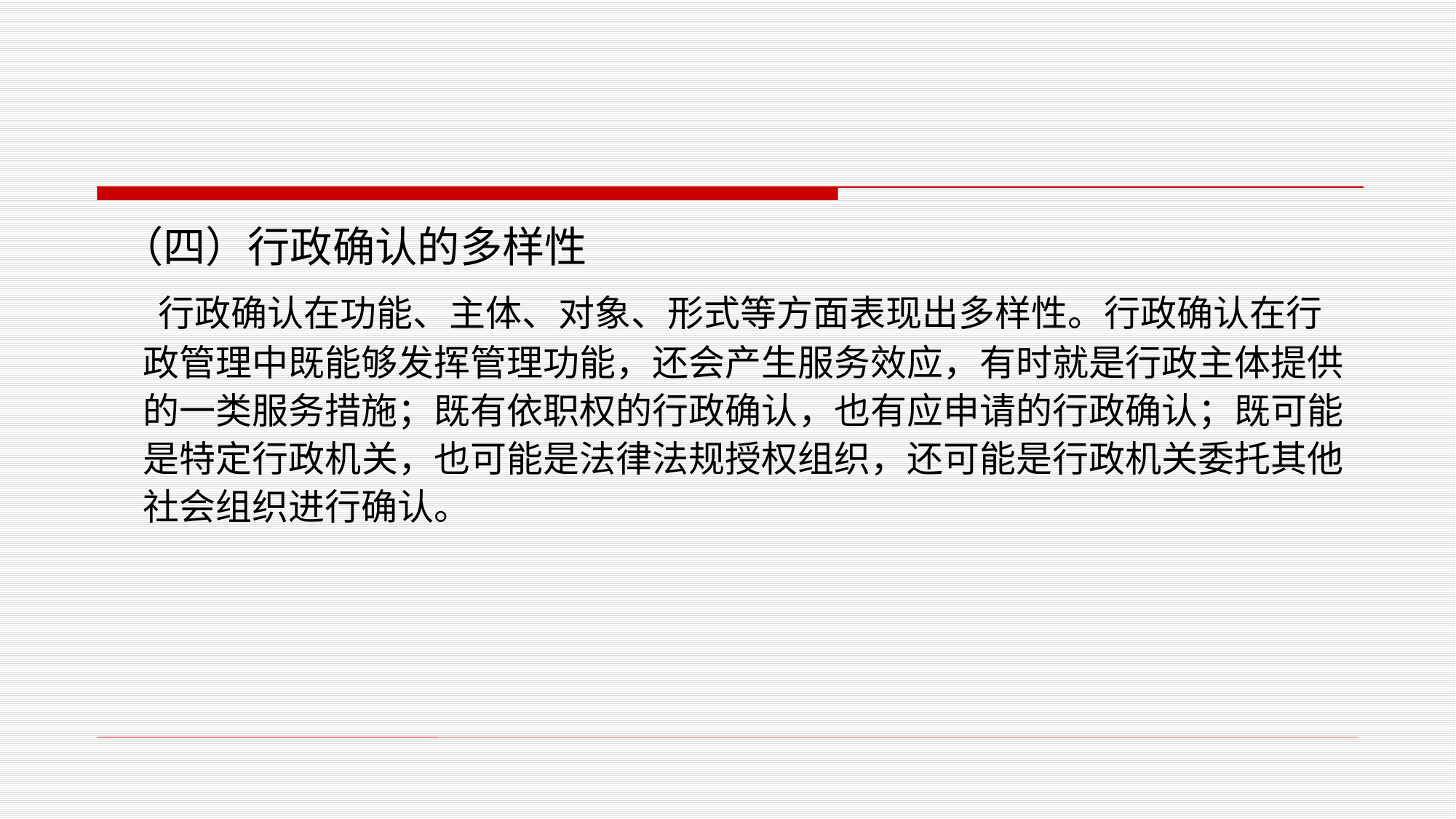

#

 （四）行政确认的多样性
     行政确认在功能、主体、对象、形式等方面表现出多样性。行政确认在行政管理中既能够发挥管理功能，还会产生服务效应，有时就是行政主体提供的一类服务措施；既有依职权的行政确认，也有应申请的行政确认；既可能是特定行政机关，也可能是法律法规授权组织，还可能是行政机关委托其他社会组织进行确认。